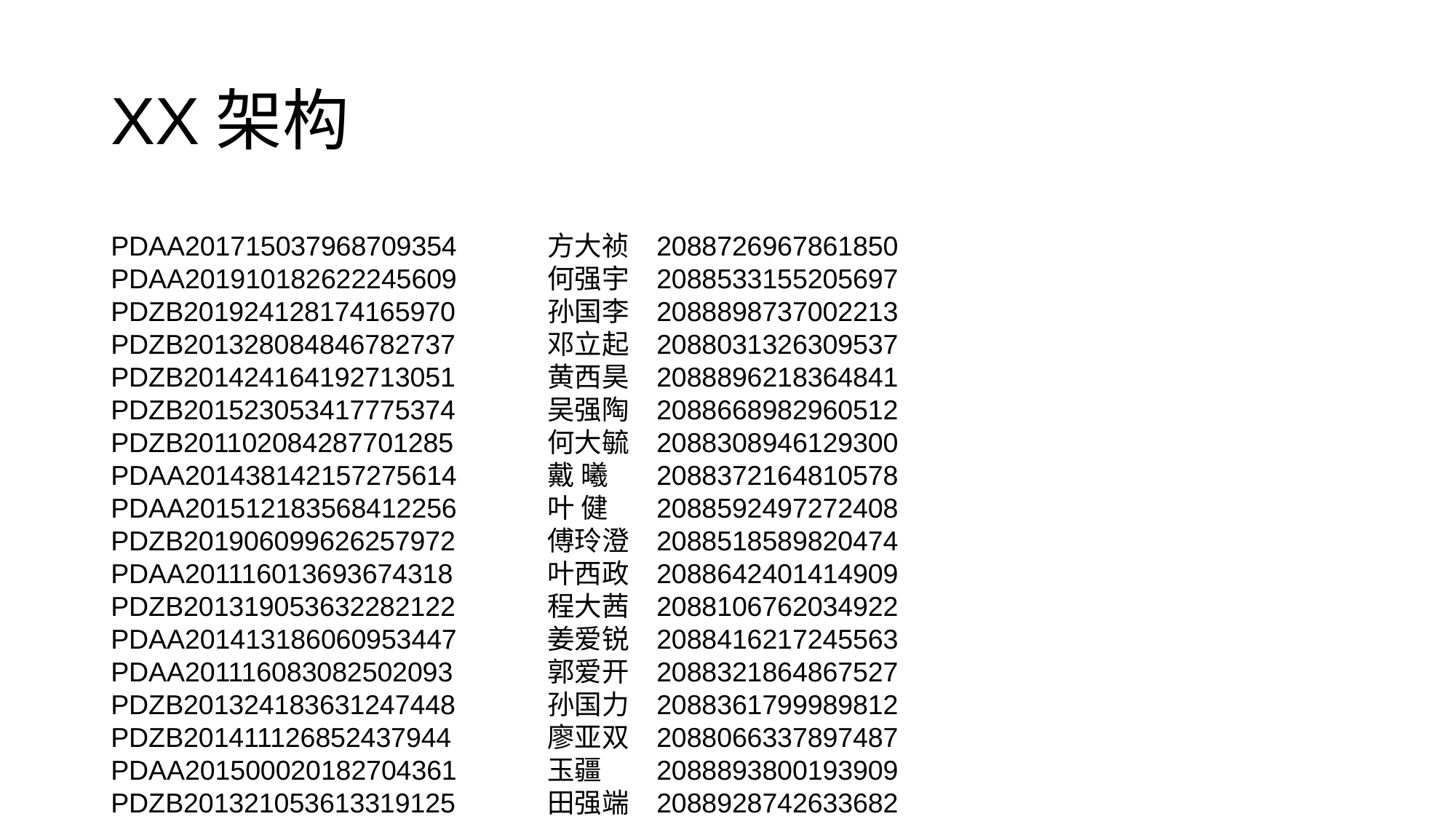

# XX架构
PDAA201715037968709354	方大祯	2088726967861850
PDAA201910182622245609	何强宇	2088533155205697
PDZB201924128174165970	孙国李	2088898737002213
PDZB201328084846782737	邓立起	2088031326309537
PDZB201424164192713051	黄西昊	2088896218364841
PDZB201523053417775374	吴强陶	2088668982960512
PDZB201102084287701285	何大毓	2088308946129300
PDAA201438142157275614	戴 曦	2088372164810578
PDAA201512183568412256	叶 健	2088592497272408
PDZB201906099626257972	傅玲澄	2088518589820474
PDAA201116013693674318	叶西政	2088642401414909
PDZB201319053632282122	程大茜	2088106762034922
PDAA201413186060953447	姜爱锐	2088416217245563
PDAA201116083082502093	郭爱开	2088321864867527
PDZB201324183631247448	孙国力	2088361799989812
PDZB201411126852437944	廖亚双	2088066337897487
PDAA201500020182704361	玉疆	2088893800193909
PDZB201321053613319125	田强端	2088928742633682
PDZB201627106258315394	周 骥	2088363677159255
PDAA201018036332219829	石亚想	2088916150135109
PDAA201923144783166425	梁玉余	2088422990645151
PDAA201434159711098756	高玉烨	2088558221344729
PDZB201522106629068817	朱西劼	2088243451785079
PDAA201333164336105246	韩大孟	2088113588281469
PDAA201607179669366685	苏 钰	2088968710277083
PDZB201705127670728225	萧国山	2088178906278500
PDAA201503126278489171	刘 江	2088761478452458
PDAA201038176630398383	丁国柳	2088182895765595
PDAA201324153117075097	郭国钰	2088728271537577
PDAA201128193363488172	黄大桔	2088052092785091
PDZB201421187431237962	冯 柳	2088526611167485
PDZB201100181752864161	蒋 扬	2088378884098663
PDZB201705049558354427	杜强树	2088342836349170
PDAA201816075546861285	任 骋	2088671064303575
PDZB201726085775342165	贾亚甫	2088153230660710
PDAA201522018306617943	夏爱焰	2088928010010055
PDZB201228027343123172	刘立舰	2088231609363668
PDAA201715105755644498	吴大利	2088146473966783
PDZB201631047553847117	石爱丽	2088582999776048
PDAA201621135526627797	戴玲屹	2088121226582267
PDZB201513004925874174	罗国翼	2088622256553208
PDAA201125051862984748	郭 迅	2088758802481184
PDZB201811082885332115	于爱克	2088863904124870
PDAA201413157923788231	杨 泉	2088002182320500
PDZB201922053096867507	董亚昭	2088062427616777
PDZB201824065541503477	夏玉申	2088856580768306
PDAA201308084972371133	杜强烽	2088366401458996
PDAA201737081322863934	杨大孟	2088316803654877
PDZB201819074331472421	曹 炳	2088313780805944
PDZB201528037363381653	朱国易	2088388626243046
PDZB201928038867334912	廖玲舸	2088036997883362
PDZB201907129511372173	胡 琦	2088301518792616
PDAA201821114357213643	刘西寅	2088288461316740
PDAA201138036733454859	丁立印	2088326203387573
PDAA201226041497828436	沈立铸	2088983936325632
PDAA201036081433952698	沈亚纲	2088281374370131
PDZB201808117152983641	韩 昕	2088703633538086
PDAA201831157031662742	陆爱君	2088841457160538
PDZB201714032537333747	萧玲翔	2088458582034461
PDAA201217064533598713	黄立侃	2088843030739302
PDAA201427158861542256	赵西冰	2088283659757356
PDAA201430165736645729	卢强唯	2088831332311117
PDAA201817172322617594	阎国童	2088996015447461
PDAA201401041956614823	张西欢	2088942620715925
PDZB201224064944378473	邓 赞	2088932386693745
PDAA201627083547284368	金大倩	2088086601143129
PDZB201535002646355184	白国朔	2088288186346966
PDZB201101122886414153	夏西榕	2088933944124387
PDAA201628150515514768	谭强舒	2088593852504454
PDAA201412031633708015	冯爱奕	2088076692745723
PDAA201813073936141096	余 豪	2088876457170981
PDZB201224172412480446	范 铁	2088981285659659
PDZB201025095119625531	郝强响	2088638627029326
PDAA201121088614812328	姜强霄	2088931589850740
PDZB201230190241334998	蒋立队	2088092016239802
PDZB201900119788603953	曾玲璋	2088178082132203
PDAA201933121286948277	黄亚丰	2088076331673753
PDZB201725047576171821	朱爱真	2088986556630177
PDAA201410062979948156	萧西健	2088886793381993
PDZB201522153795795638	沈 航	2088722588104868
PDAA201225001228542818	卢 闯	2088388415684140
PDZB201510176083382282	白立瑛	2088526115651173
PDZB201235125079396614	沈国隆	2088068054615818
PDAA201313041426942375	曾玲韶	2088858038069427
PDZB201729063076736435	刘立灏	2088206184079073
PDZB201812103587142776	赵玉正	2088081403249265
PDZB201017181839998834	邹大曦	2088702242316862
PDAA201520012763830148	谢 昭	2088541696968511
PDAA201925151941782912	董西言	2088901303979800
PDZB201227199179893066	陆国红	2088436236064788
PDZB201314029262504388	范大国	2088168293210621
PDAA201421087800180299	刘玲德	2088516792165832
PDZB201703173760732028	赵玲承	2088461084899819
PDAA201529130693284217	夏 普	2088452150308395
PDZB201928024758864782	叶亚闯	2088456164771215
PDAA201132018987522736	罗 叶	2088988077958829
PDZB201627135042247318	曾强弘	2088303992732922
PDZB201924181203138230	冯 逊	2088251384398891
PDZB201223037257413845	石玉启	2088406302191297
PDZB201616063866270977	高 渊	2088156019697283